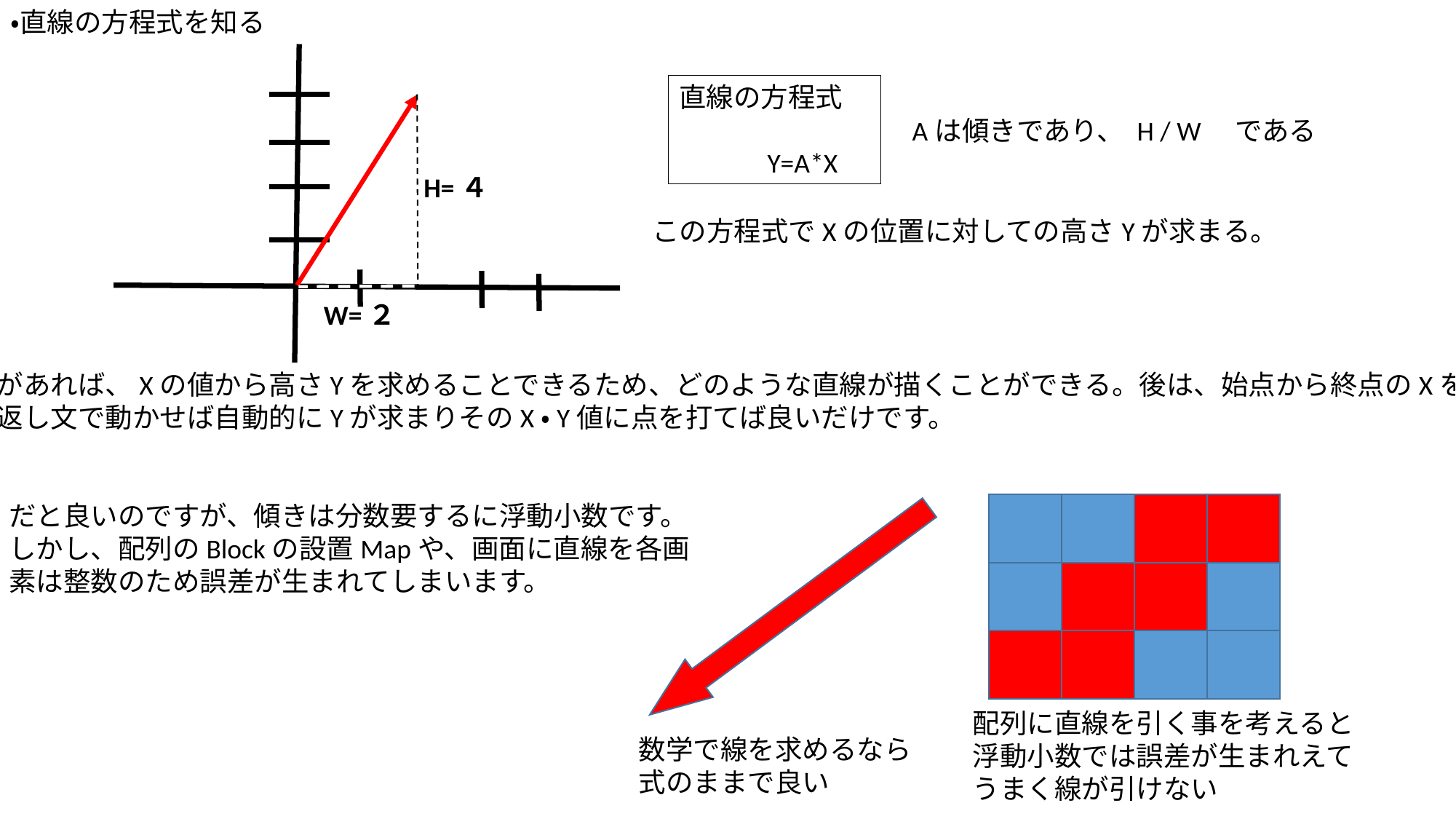

・直線の方程式を知る
直線の方程式

　　　Y=A*X
Aは傾きであり、 H / W　である
H=４
この方程式でXの位置に対しての高さYが求まる。
W=２
傾きがあれば、Xの値から高さYを求めることできるため、どのような直線が描くことができる。後は、始点から終点のXを
繰り返し文で動かせば自動的にYが求まりそのX・Y値に点を打てば良いだけです。
だと良いのですが、傾きは分数要するに浮動小数です。
しかし、配列のBlockの設置Mapや、画面に直線を各画
素は整数のため誤差が生まれてしまいます。

配列に直線を引く事を考えると
浮動小数では誤差が生まれえて
うまく線が引けない
数学で線を求めるなら
式のままで良い